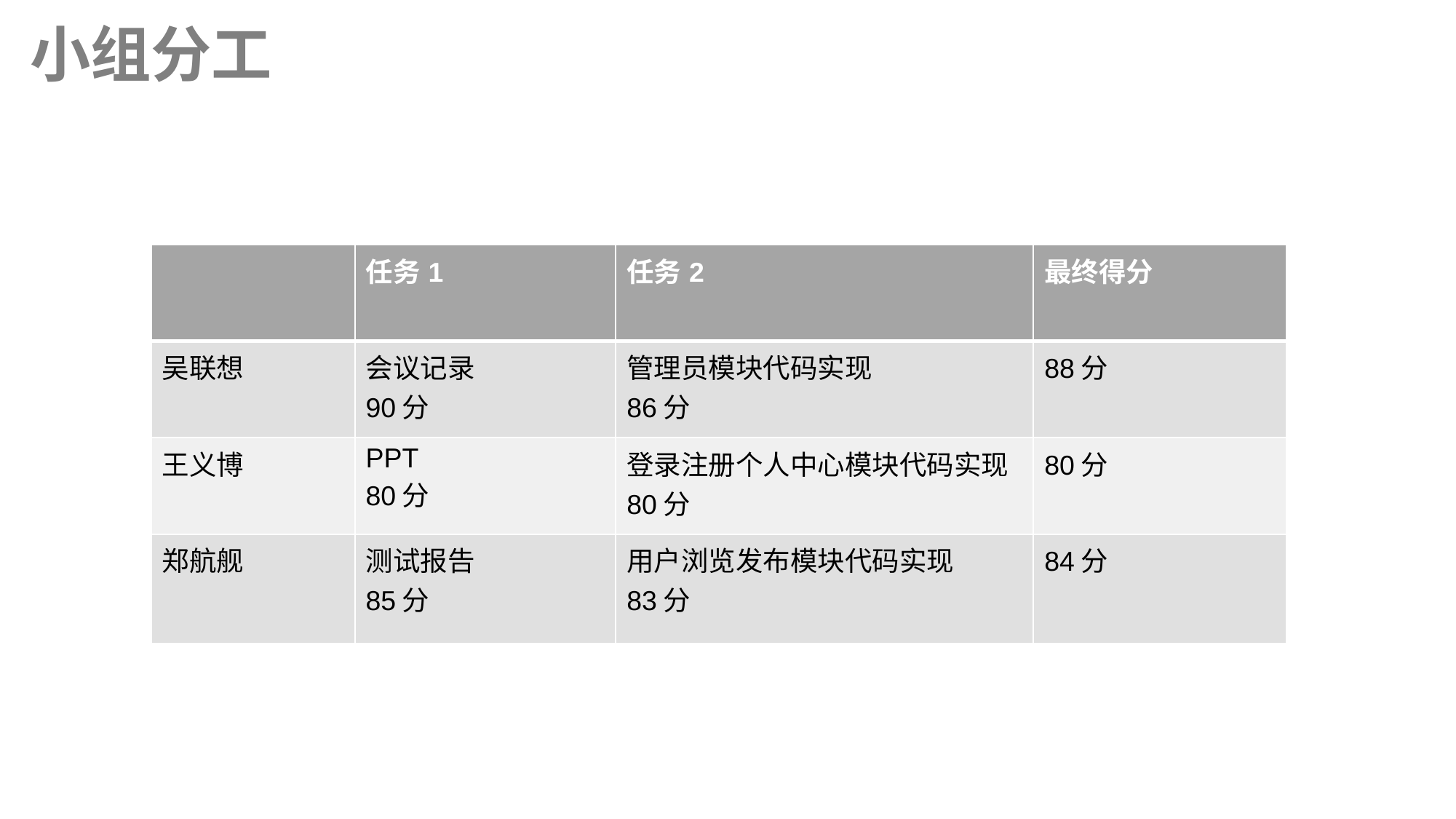

小组分工
|  | 任务1 | 任务2 | 最终得分 |
| --- | --- | --- | --- |
| 吴联想 | 会议记录 90分 | 管理员模块代码实现 86分 | 88分 |
| 王义博 | PPT 80分 | 登录注册个人中心模块代码实现 80分 | 80分 |
| 郑航舰 | 测试报告 85分 | 用户浏览发布模块代码实现 83分 | 84分 |